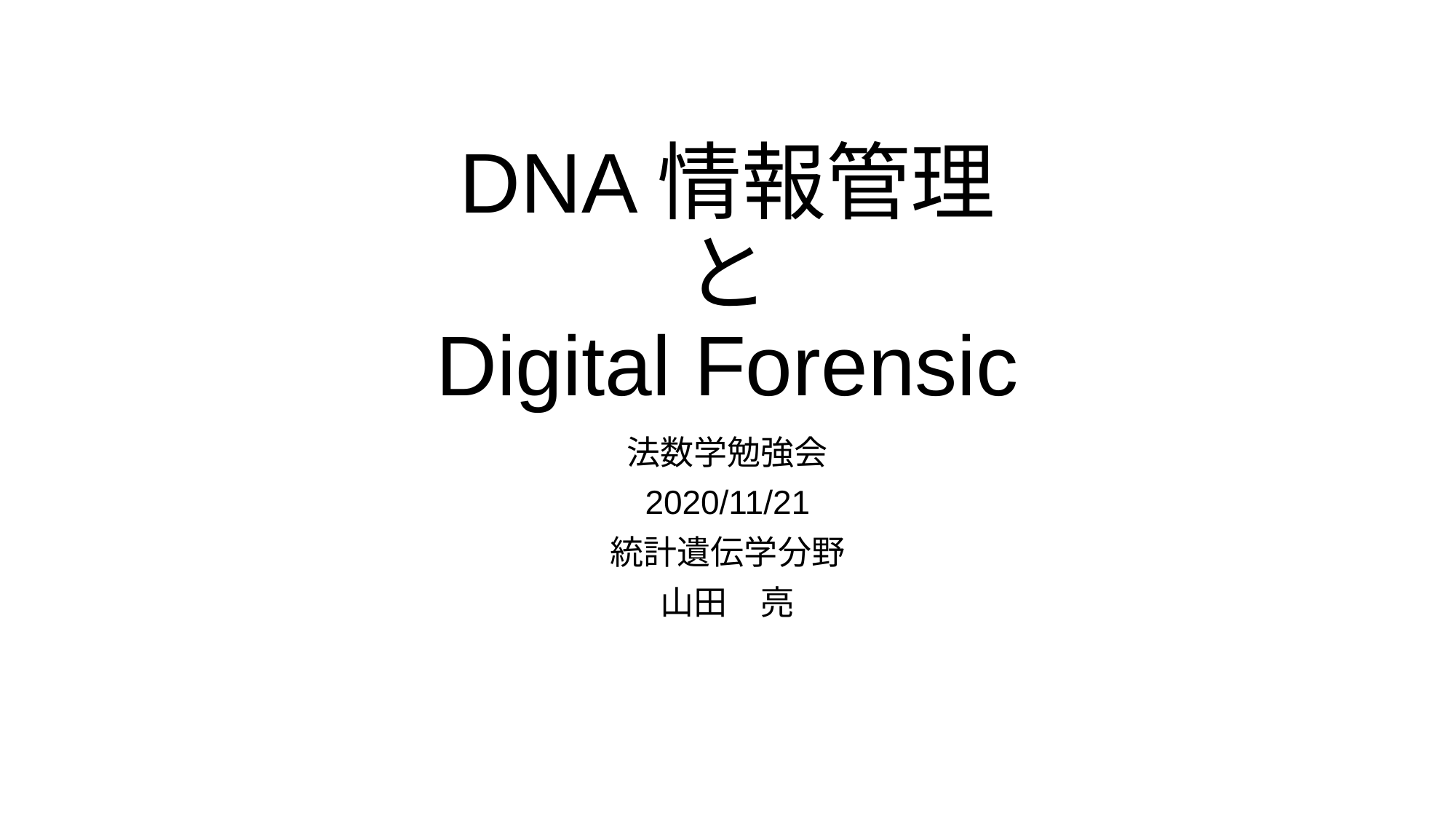

# DNA情報管理 と Digital Forensic
法数学勉強会
2020/11/21
統計遺伝学分野
山田　亮